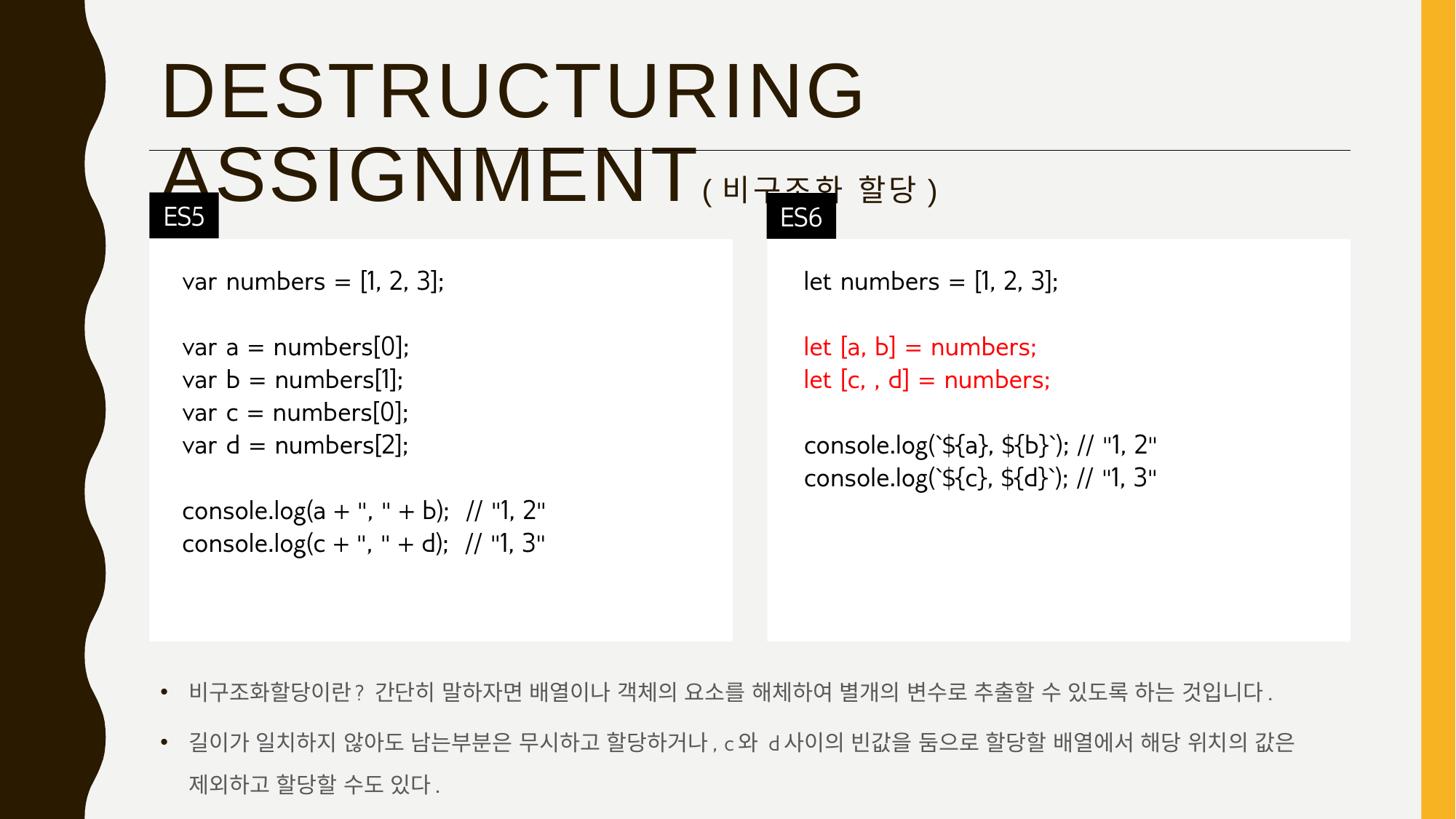

# destructuring assignment(비구조화 할당)

ES5
ES6

var numbers = [1, 2, 3];

var a = numbers[0];
var b = numbers[1];
var c = numbers[0];
var d = numbers[2];

console.log(a + ", " + b);  // "1, 2"
console.log(c + ", " + d);  // "1, 3"
let numbers = [1, 2, 3];

let [a, b] = numbers;
let [c, , d] = numbers;

console.log(`${a}, ${b}`); // "1, 2"
console.log(`${c}, ${d}`); // "1, 3"
비구조화할당이란? 간단히 말하자면 배열이나 객체의 요소를 해체하여 별개의 변수로 추출할 수 있도록 하는 것입니다.
길이가 일치하지 않아도 남는부분은 무시하고 할당하거나, c와 d사이의 빈값을 둠으로 할당할 배열에서 해당 위치의 값은 제외하고 할당할 수도 있다.